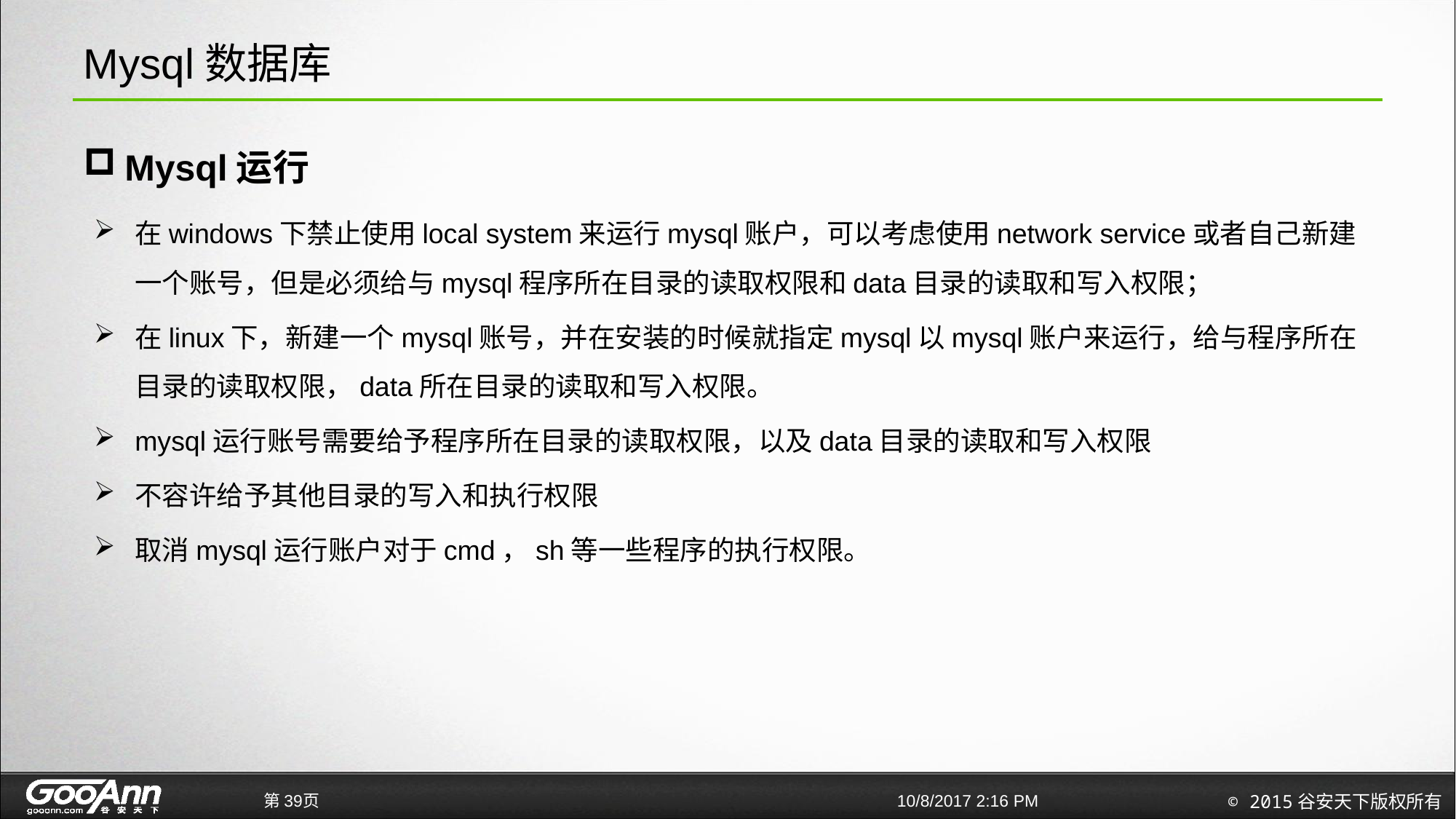

# Mysql数据库
Mysql运行
在windows下禁止使用local system来运行mysql账户，可以考虑使用network service或者自己新建一个账号，但是必须给与mysql程序所在目录的读取权限和data目录的读取和写入权限；
在linux下，新建一个mysql账号，并在安装的时候就指定mysql以mysql账户来运行，给与程序所在目录的读取权限，data所在目录的读取和写入权限。
mysql运行账号需要给予程序所在目录的读取权限，以及data目录的读取和写入权限
不容许给予其他目录的写入和执行权限
取消mysql运行账户对于cmd，sh等一些程序的执行权限。